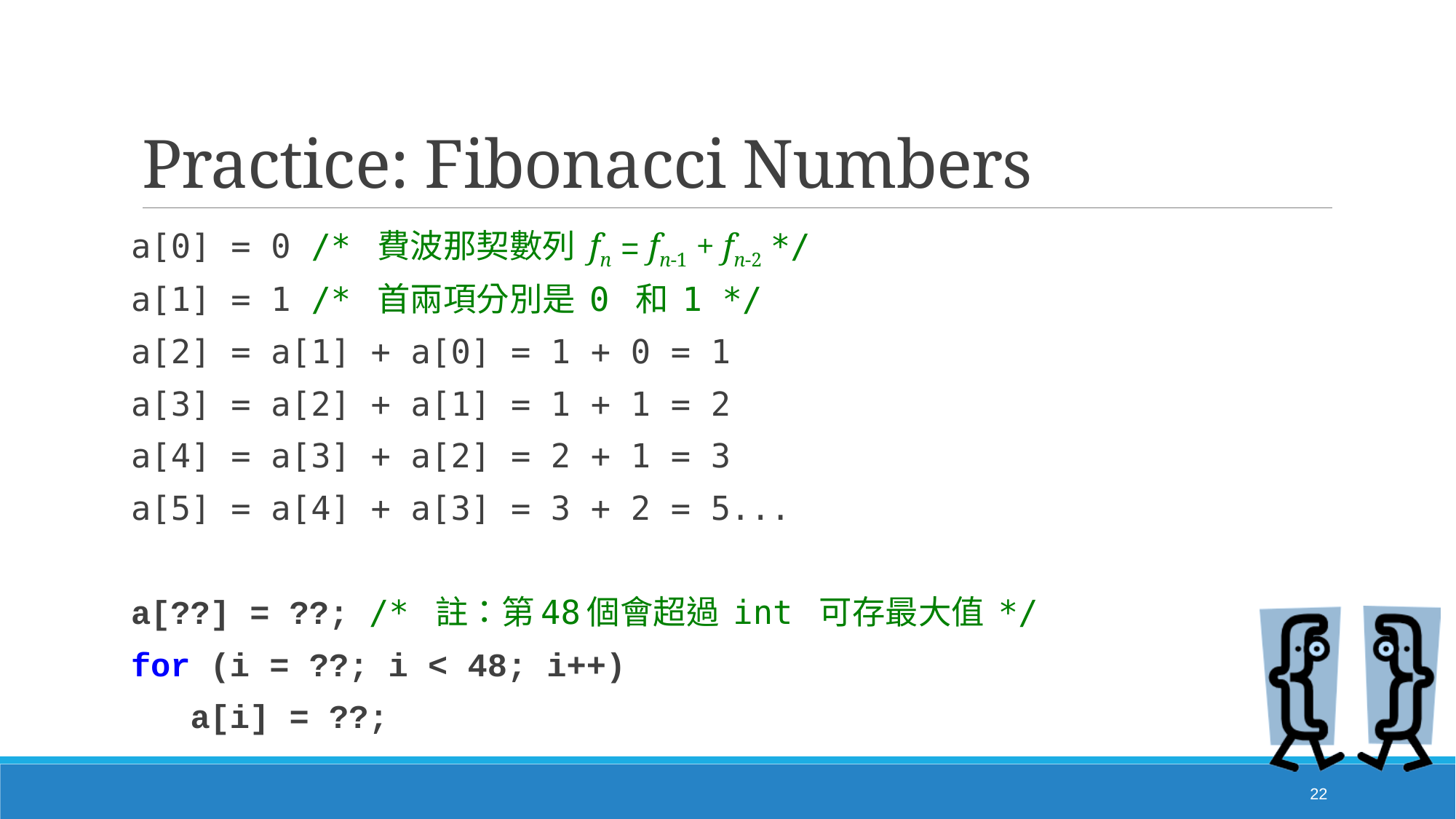

# Practice: Fibonacci Numbers
a[0] = 0 /* 費波那契數列 fn = fn-1 + fn-2 */
a[1] = 1 /* 首兩項分別是 0 和 1 */
a[2] = a[1] + a[0] = 1 + 0 = 1
a[3] = a[2] + a[1] = 1 + 1 = 2
a[4] = a[3] + a[2] = 2 + 1 = 3
a[5] = a[4] + a[3] = 3 + 2 = 5...

a[??] = ??; /* 註：第48個會超過 int 可存最大值 */
for (i = ??; i < 48; i++)
   a[i] = ??;

22